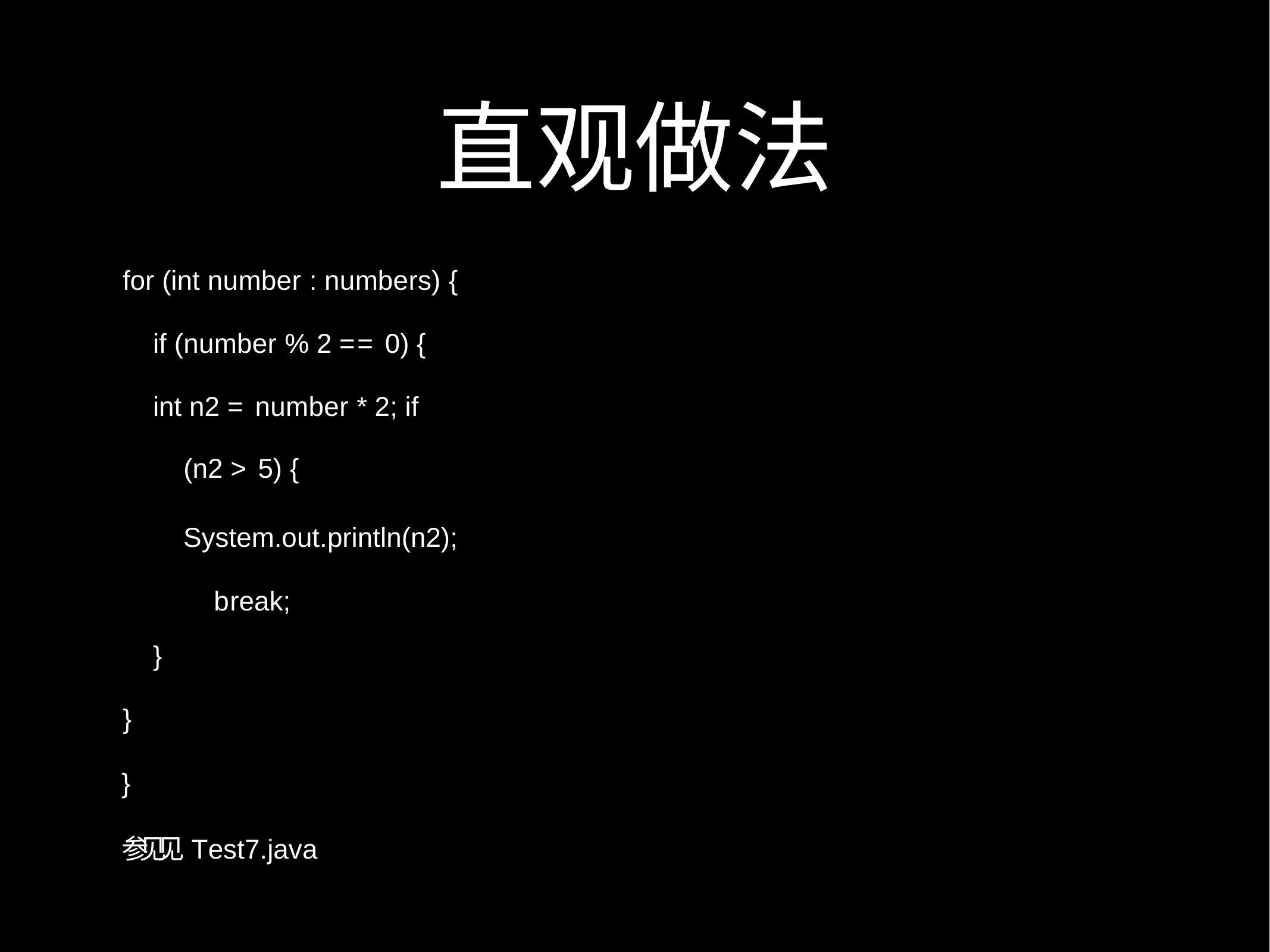

# 直观做法
for (int number : numbers) {

if (number % 2 == 0) {
int n2 = number * 2; if (n2 > 5) {
System.out.println(n2); break;
}

}

}

参⻅见Test7.java